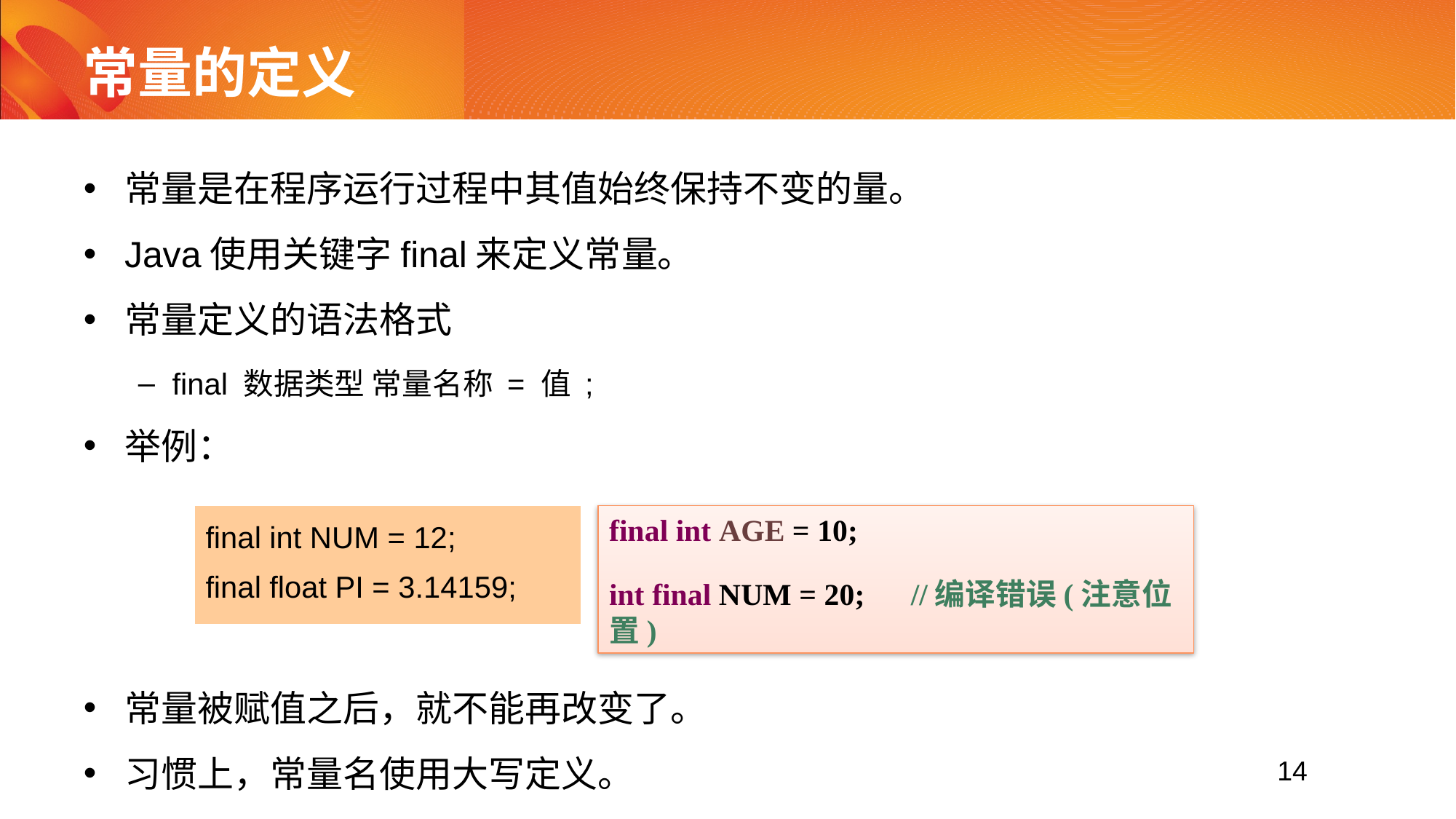

# 常量的定义
常量是在程序运行过程中其值始终保持不变的量。
Java使用关键字final来定义常量。
常量定义的语法格式
final 数据类型 常量名称 = 值 ;
举例：

常量被赋值之后，就不能再改变了。
习惯上，常量名使用大写定义。

final int NUM = 12;
final float PI = 3.14159;

final int AGE = 10;
int final NUM = 20;      //编译错误(注意位置)